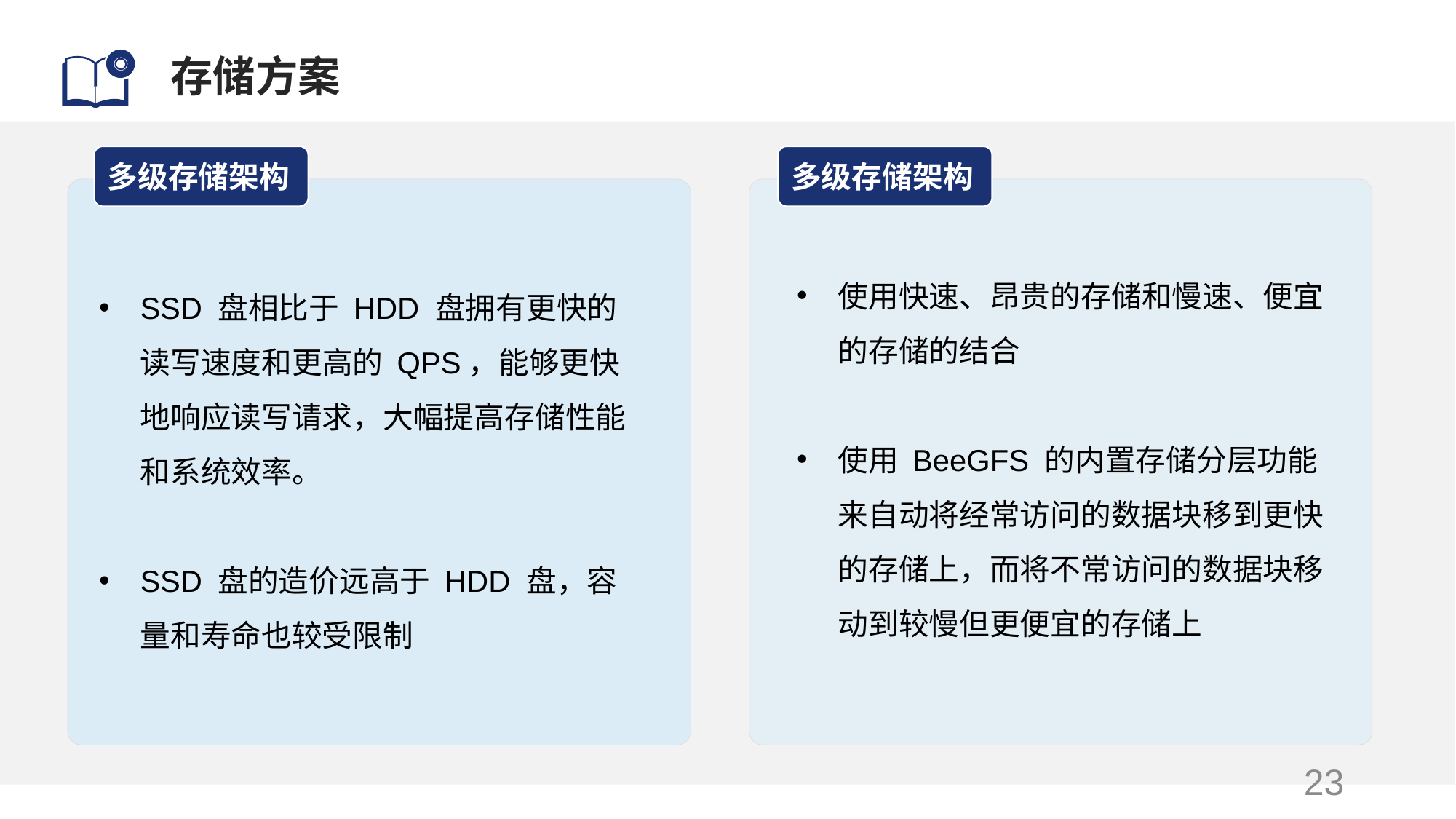

# 存储方案

多级存储架构

SSD 盘相比于 HDD 盘拥有更快的读写速度和更高的 QPS，能够更快地响应读写请求，大幅提高存储性能和系统效率。

SSD 盘的造价远高于 HDD 盘，容量和寿命也较受限制

多级存储架构

使用快速、昂贵的存储和慢速、便宜的存储的结合

使用 BeeGFS 的内置存储分层功能来自动将经常访问的数据块移到更快的存储上，而将不常访问的数据块移动到较慢但更便宜的存储上

23